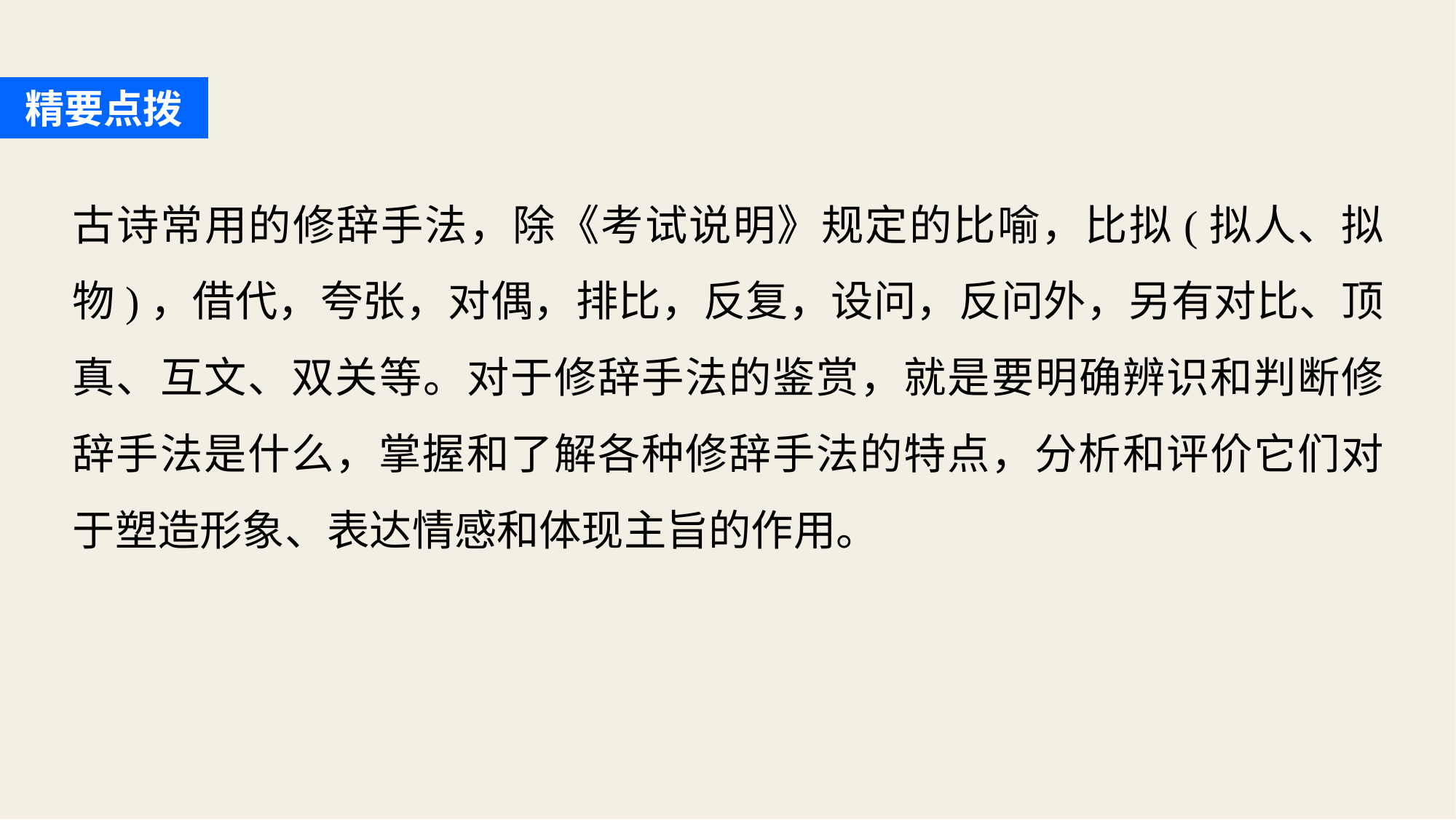

精要点拨
古诗常用的修辞手法，除《考试说明》规定的比喻，比拟(拟人、拟物)，借代，夸张，对偶，排比，反复，设问，反问外，另有对比、顶真、互文、双关等。对于修辞手法的鉴赏，就是要明确辨识和判断修辞手法是什么，掌握和了解各种修辞手法的特点，分析和评价它们对于塑造形象、表达情感和体现主旨的作用。